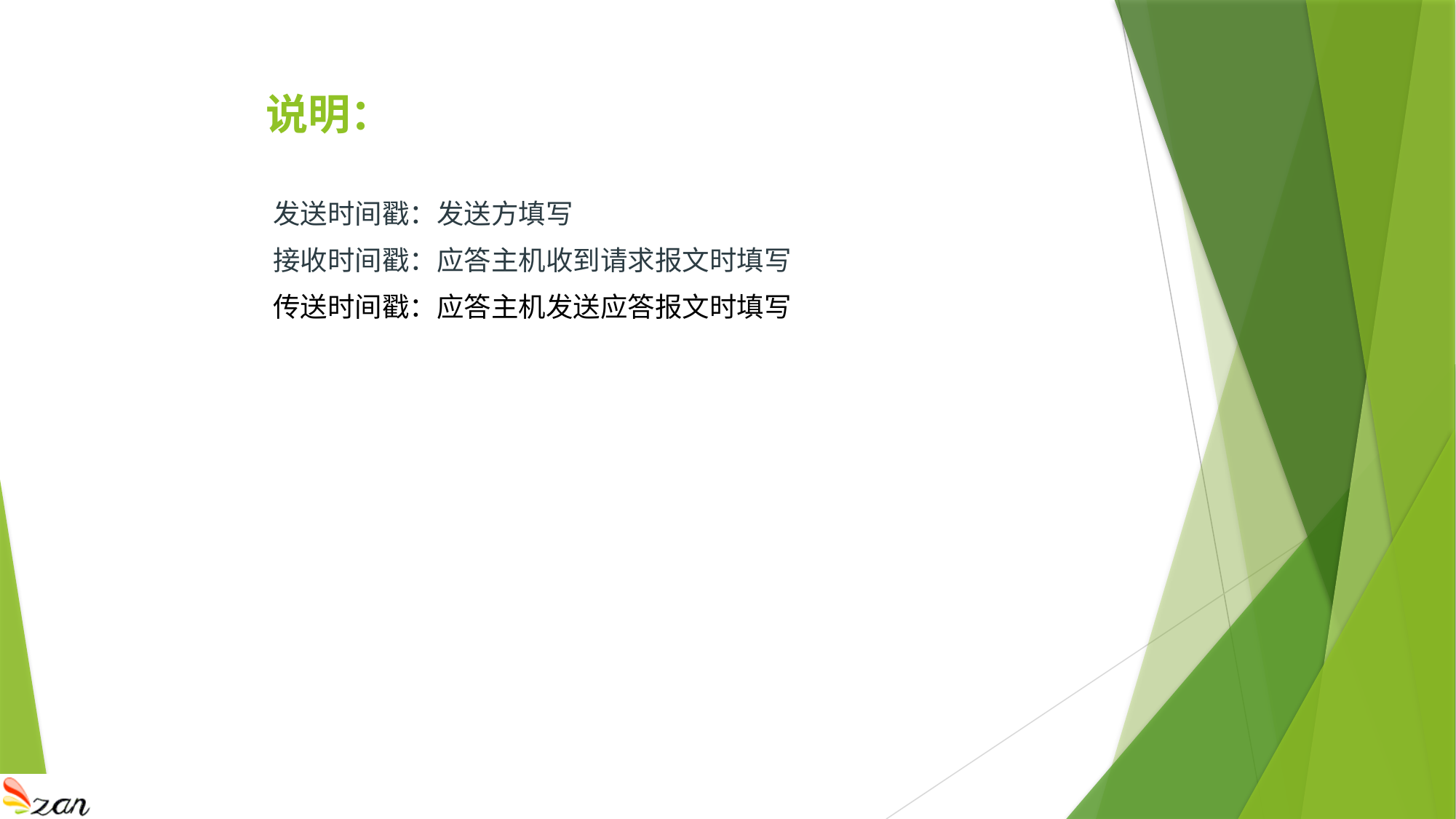

# 说明：
发送时间戳：发送方填写
接收时间戳：应答主机收到请求报文时填写
传送时间戳：应答主机发送应答报文时填写